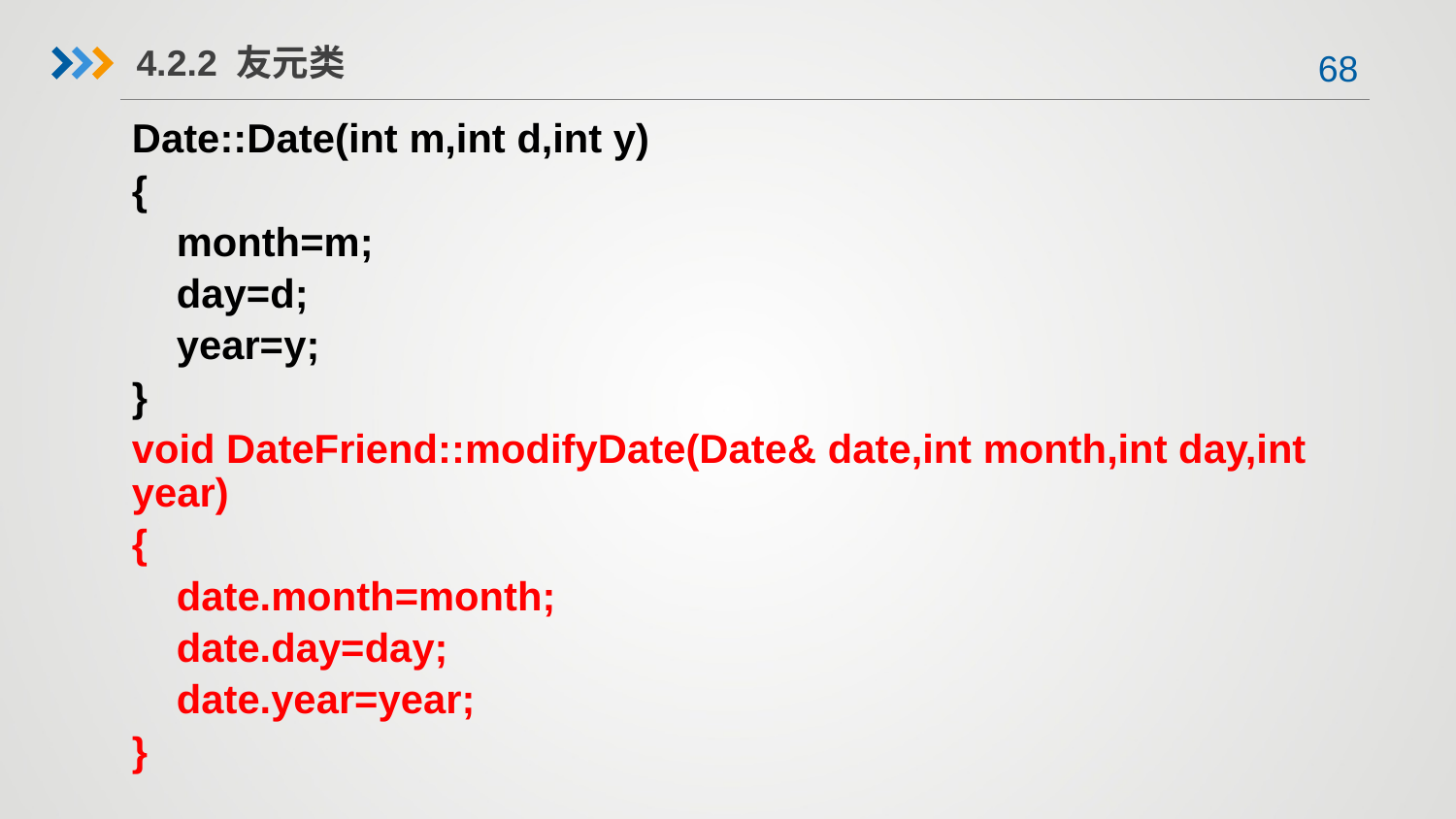

4.2.2 友元类
Date::Date(int m,int d,int y)
{
    month=m;
    day=d;
    year=y;
}
void DateFriend::modifyDate(Date& date,int month,int day,int year)
{
    date.month=month;
    date.day=day;
    date.year=year;
}